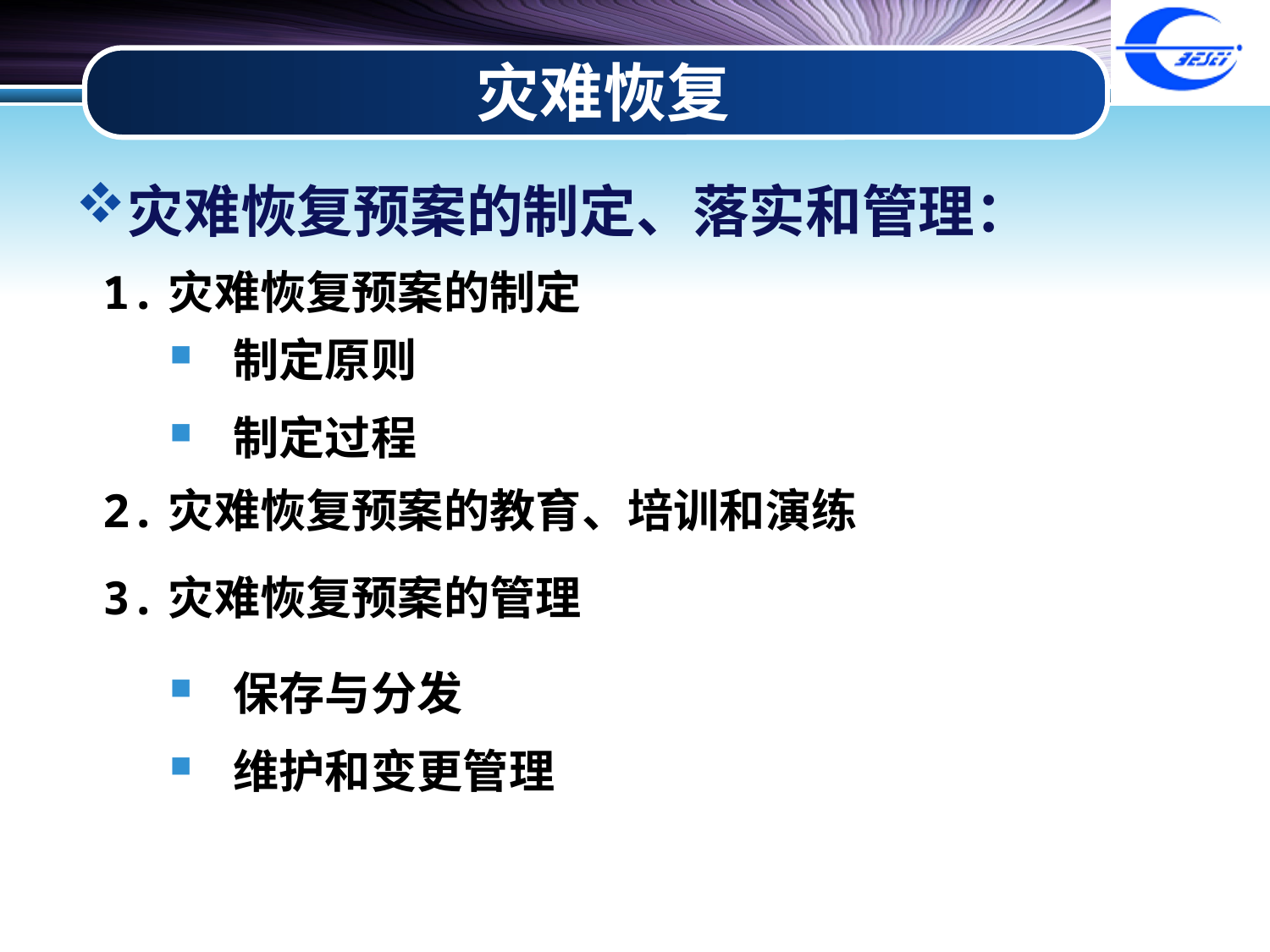

# 灾难恢复
灾难恢复预案的制定、落实和管理：
1.灾难恢复预案的制定
制定原则
制定过程
2.灾难恢复预案的教育、培训和演练
3.灾难恢复预案的管理
保存与分发
维护和变更管理